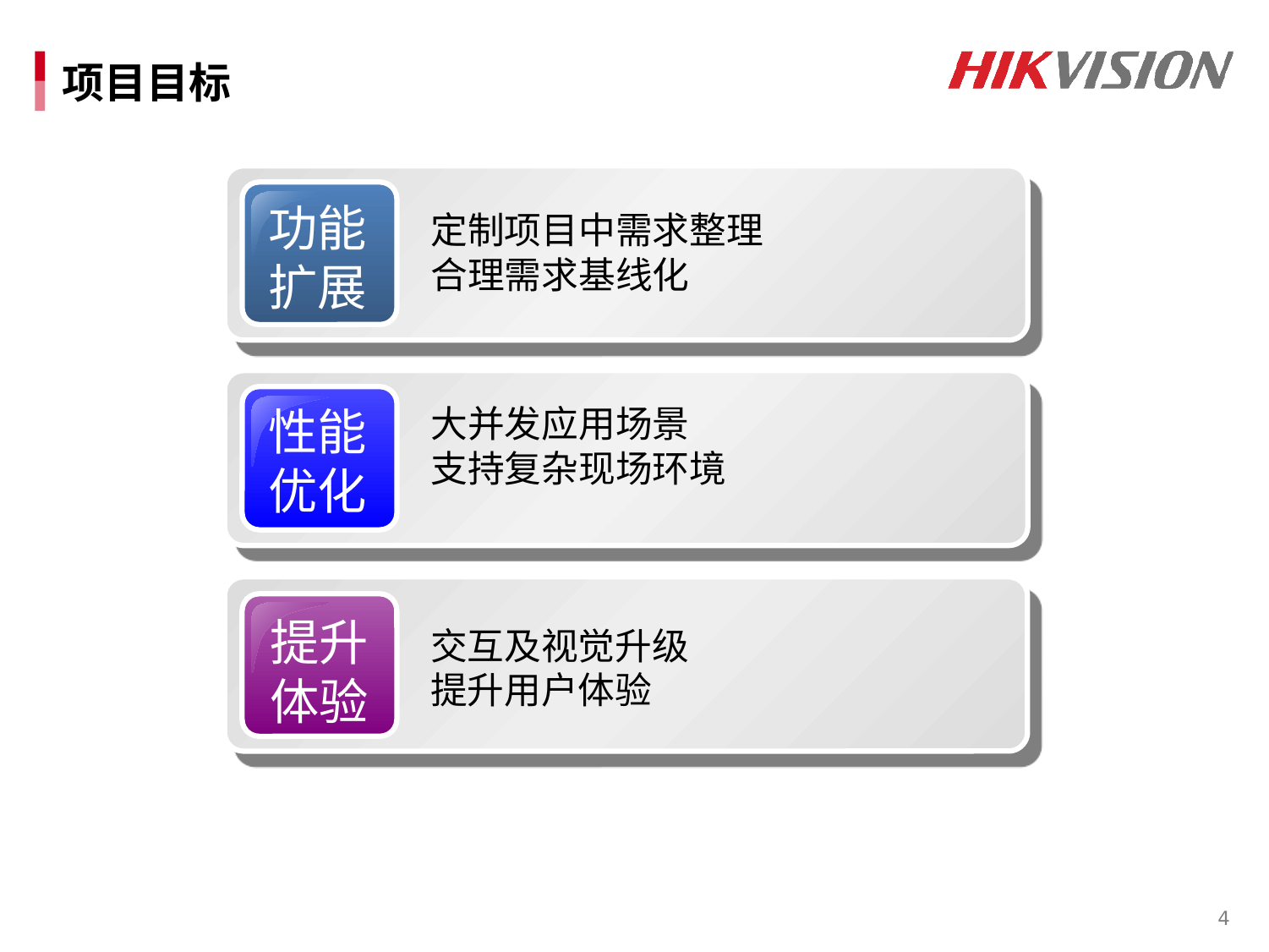

# 项目目标

功能
扩展

定制项目中需求整理
合理需求基线化

性能
优化

大并发应用场景
支持复杂现场环境

提升
体验
交互及视觉升级
提升用户体验